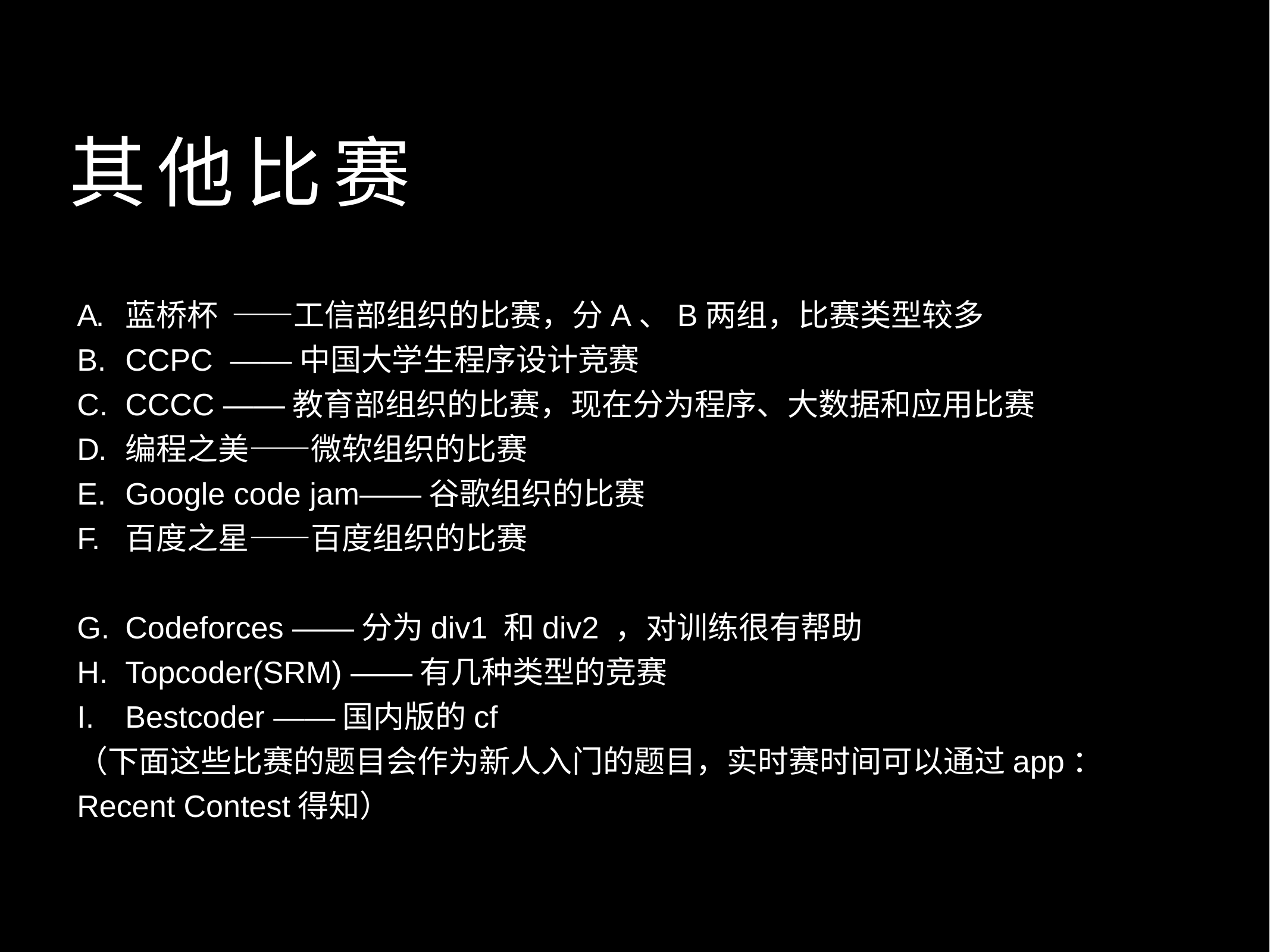

# 其他比赛
蓝桥杯  ——工信部组织的比赛，分A、B两组，比赛类型较多
CCPC  ——中国大学生程序设计竞赛
CCCC ——教育部组织的比赛，现在分为程序、大数据和应用比赛
编程之美——微软组织的比赛
Google code jam——谷歌组织的比赛
百度之星——百度组织的比赛

Codeforces ——分为div1 和div2 ，对训练很有帮助
Topcoder(SRM) ——有几种类型的竞赛
Bestcoder ——国内版的cf
（下面这些比赛的题目会作为新人入门的题目，实时赛时间可以通过app：Recent Contest得知）